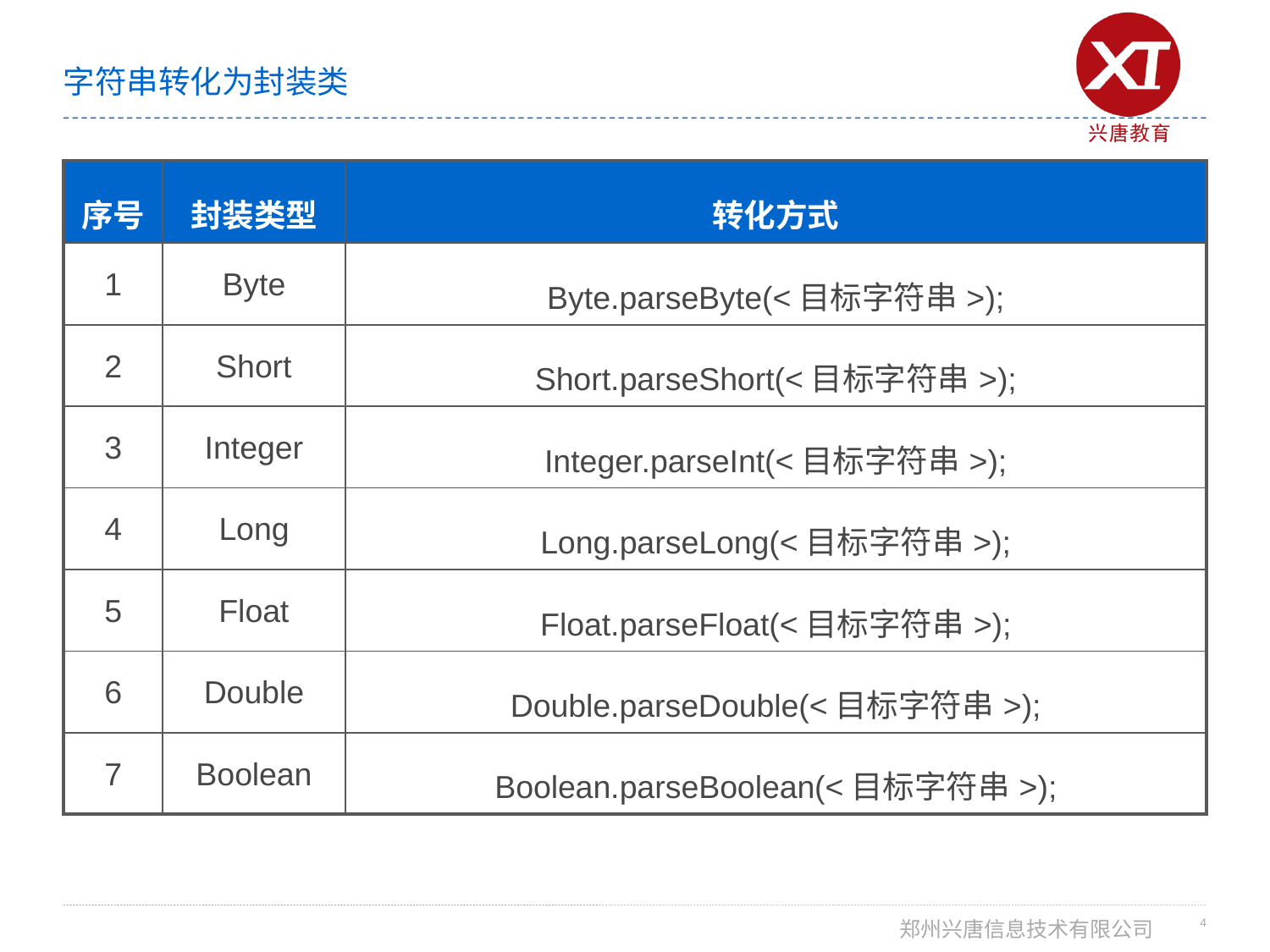

# 字符串转化为封装类
| 序号 | 封装类型 | 转化方式 |
| --- | --- | --- |
| 1 | Byte | Byte.parseByte(<目标字符串>); |
| 2 | Short | Short.parseShort(<目标字符串>); |
| 3 | Integer | Integer.parseInt(<目标字符串>); |
| 4 | Long | Long.parseLong(<目标字符串>); |
| 5 | Float | Float.parseFloat(<目标字符串>); |
| 6 | Double | Double.parseDouble(<目标字符串>); |
| 7 | Boolean | Boolean.parseBoolean(<目标字符串>); |
4